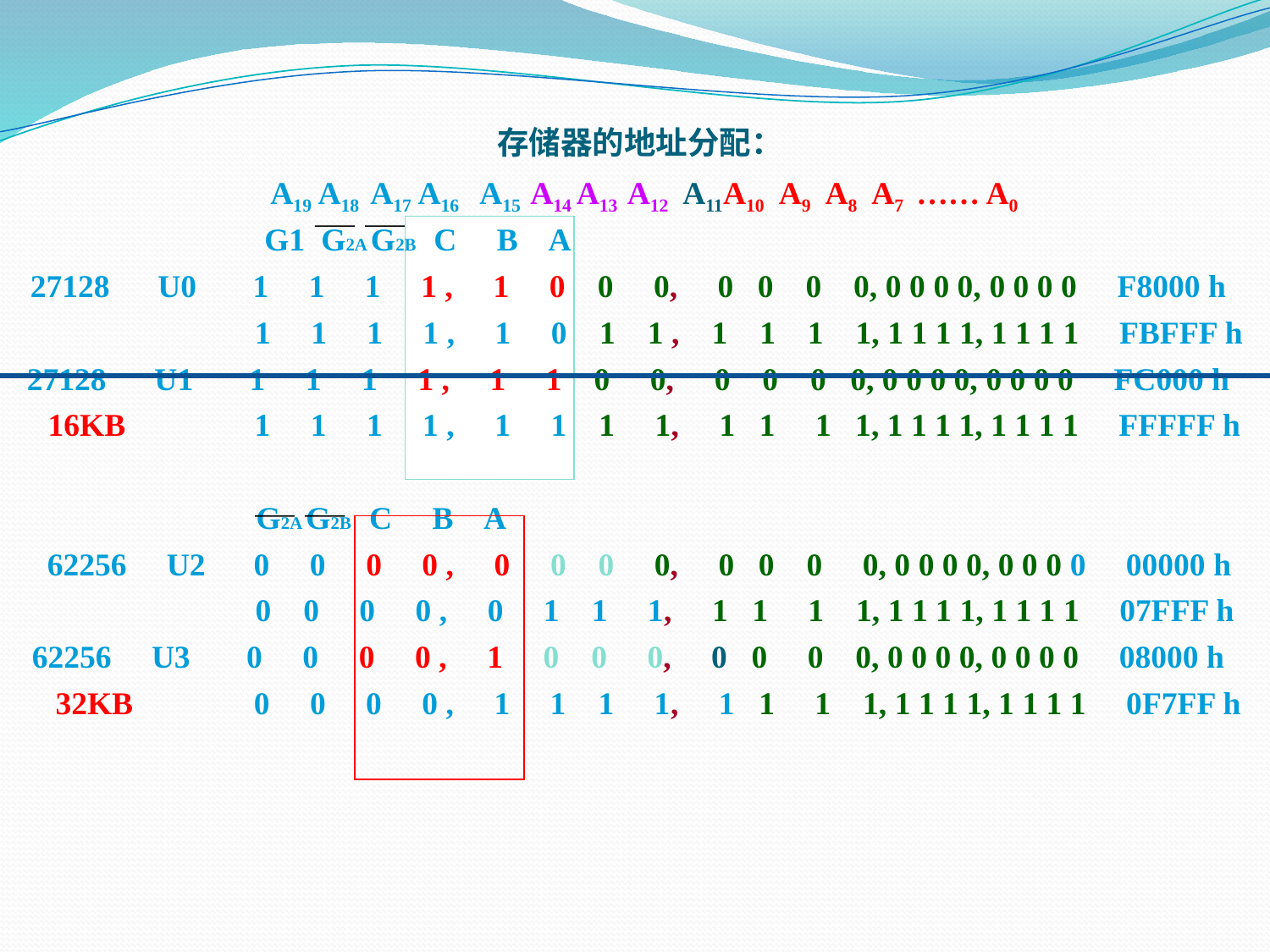

存储器的地址分配：
      A19 A18  A17 A16    A15  A14 A13  A12   A11A10  A9  A8  A7  …… A0
                              G1  G2A G2B    C     B    A
27128      U0       1     1     1     1 ,     1     0    0     0,     0   0    0    0, 0 0 0 0, 0 0 0 0     F8000 h
                            1     1     1     1 ,     1     0    1    1 ,    1    1    1    1, 1 1 1 1, 1 1 1 1     FBFFF h
27128      U1       1     1     1     1 ,     1     1    0     0,     0    0    0   0, 0 0 0 0, 0 0 0 0     FC000 h
  16KB                1     1     1     1 ,     1     1    1     1,     1   1     1   1, 1 1 1 1, 1 1 1 1     FFFFF h

                             G2A G2B    C     B    A
   62256     U2      0     0     0     0 ,     0     0    0     0,     0   0    0     0, 0 0 0 0, 0 0 0 0     00000 h
                           0    0     0     0 ,     0     1    1     1,     1   1     1    1, 1 1 1 1, 1 1 1 1     07FFF h
62256     U3       0     0     0     0 ,     1     0    0     0,     0   0     0    0, 0 0 0 0, 0 0 0 0     08000 h
   32KB               0     0     0     0 ,     1     1    1     1,     1   1     1    1, 1 1 1 1, 1 1 1 1     0F7FF h